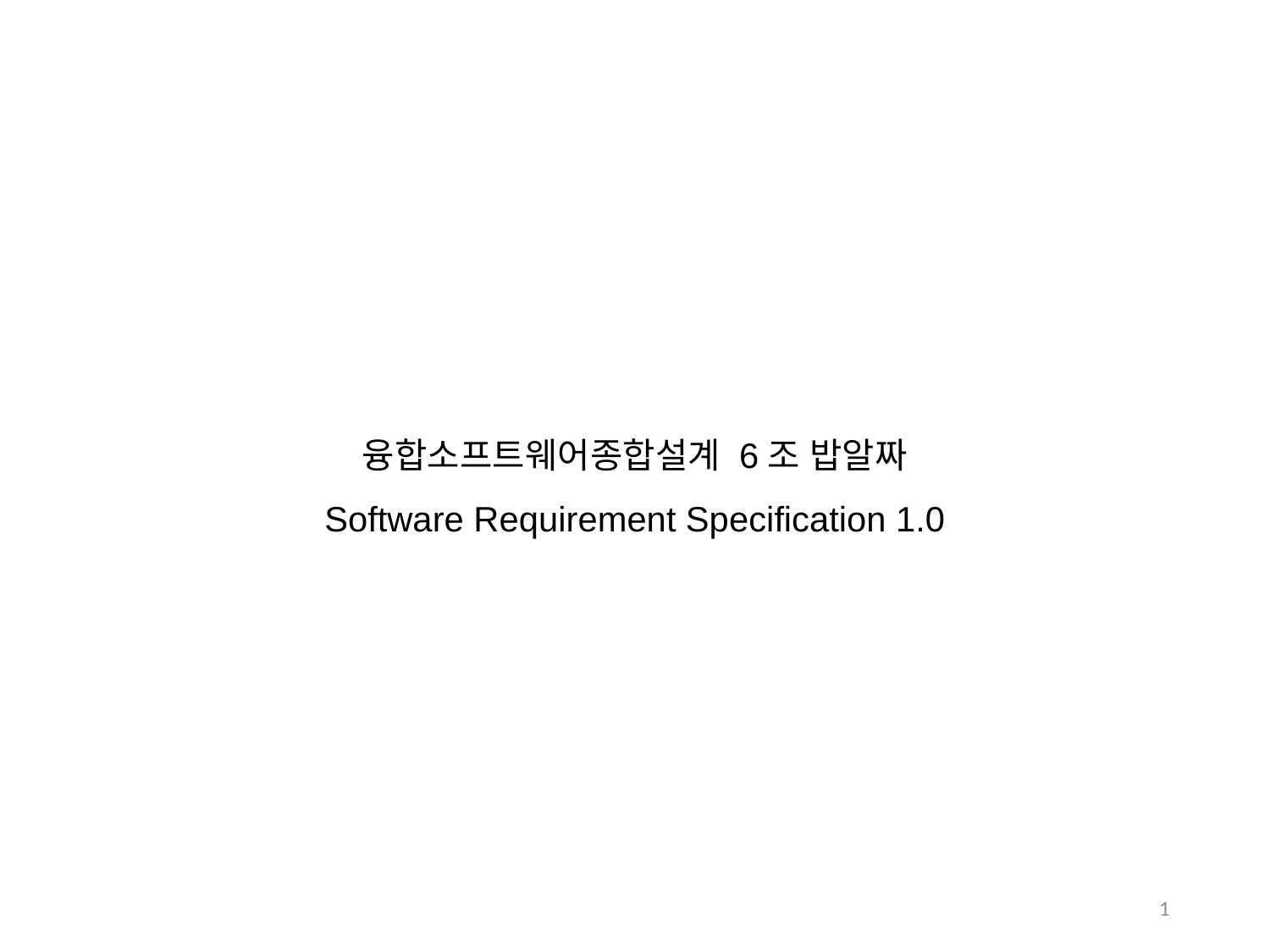

융합소프트웨어종합설계 6조 밥알짜
Software Requirement Specification 1.0
1